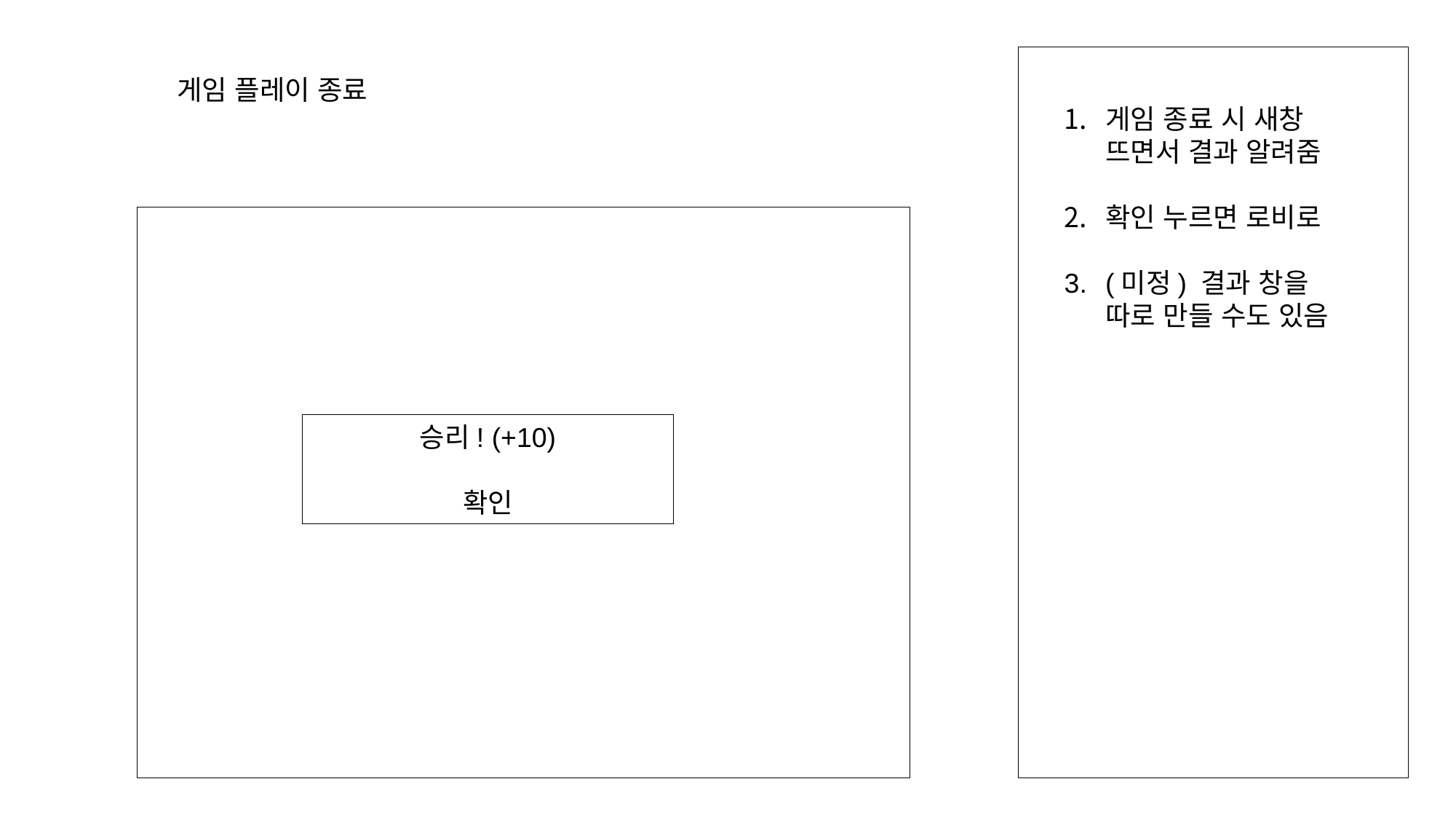

게임 플레이 종료
게임 종료 시 새창 뜨면서 결과 알려줌

확인 누르면 로비로

(미정) 결과 창을 따로 만들 수도 있음

승리! (+10)

확인